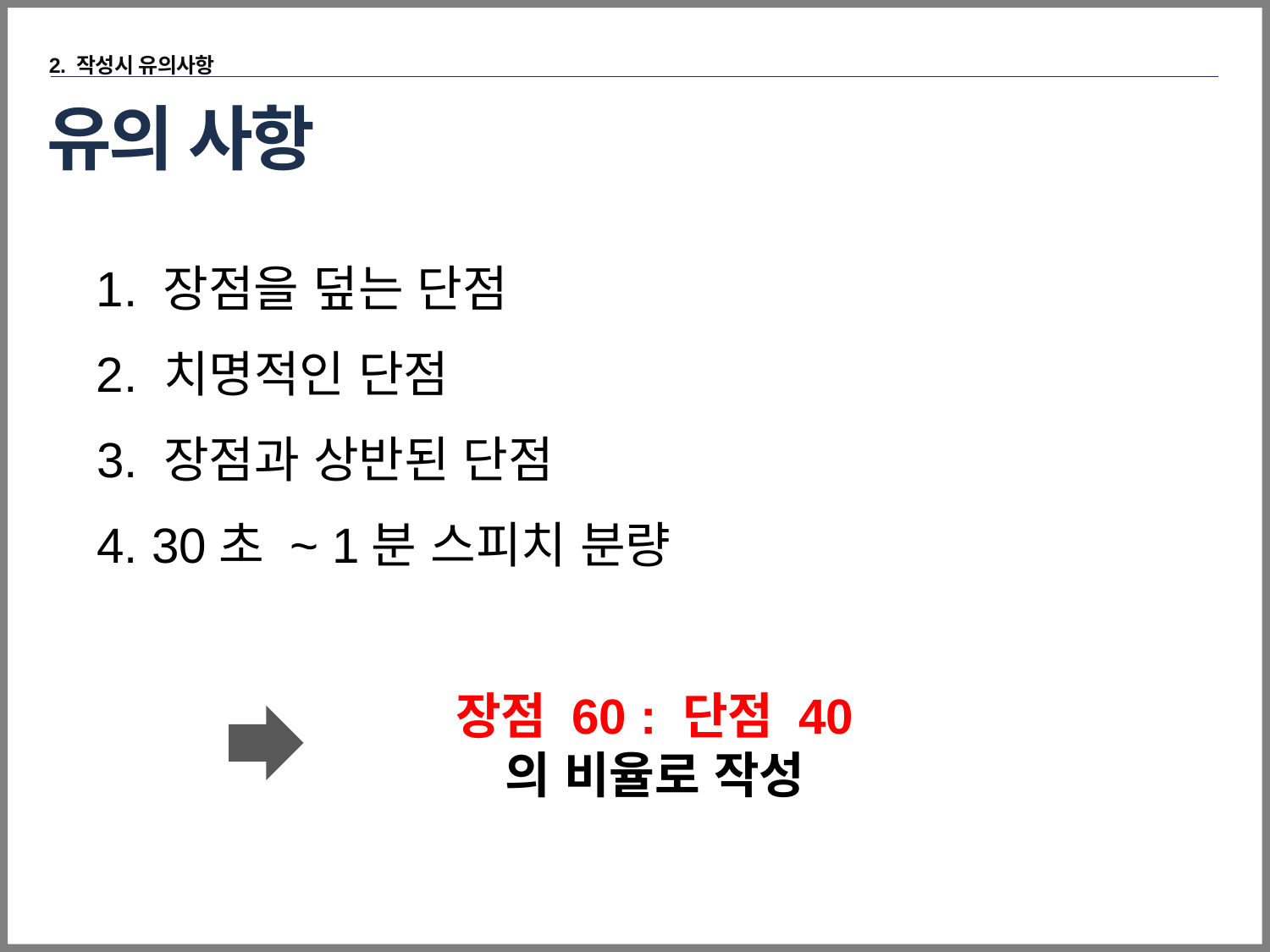

2. 작성시 유의사항
# 유의 사항
1. 장점을 덮는 단점
2. 치명적인 단점
3. 장점과 상반된 단점
4. 30초 ~ 1분 스피치 분량
장점 60 : 단점 40
의 비율로 작성